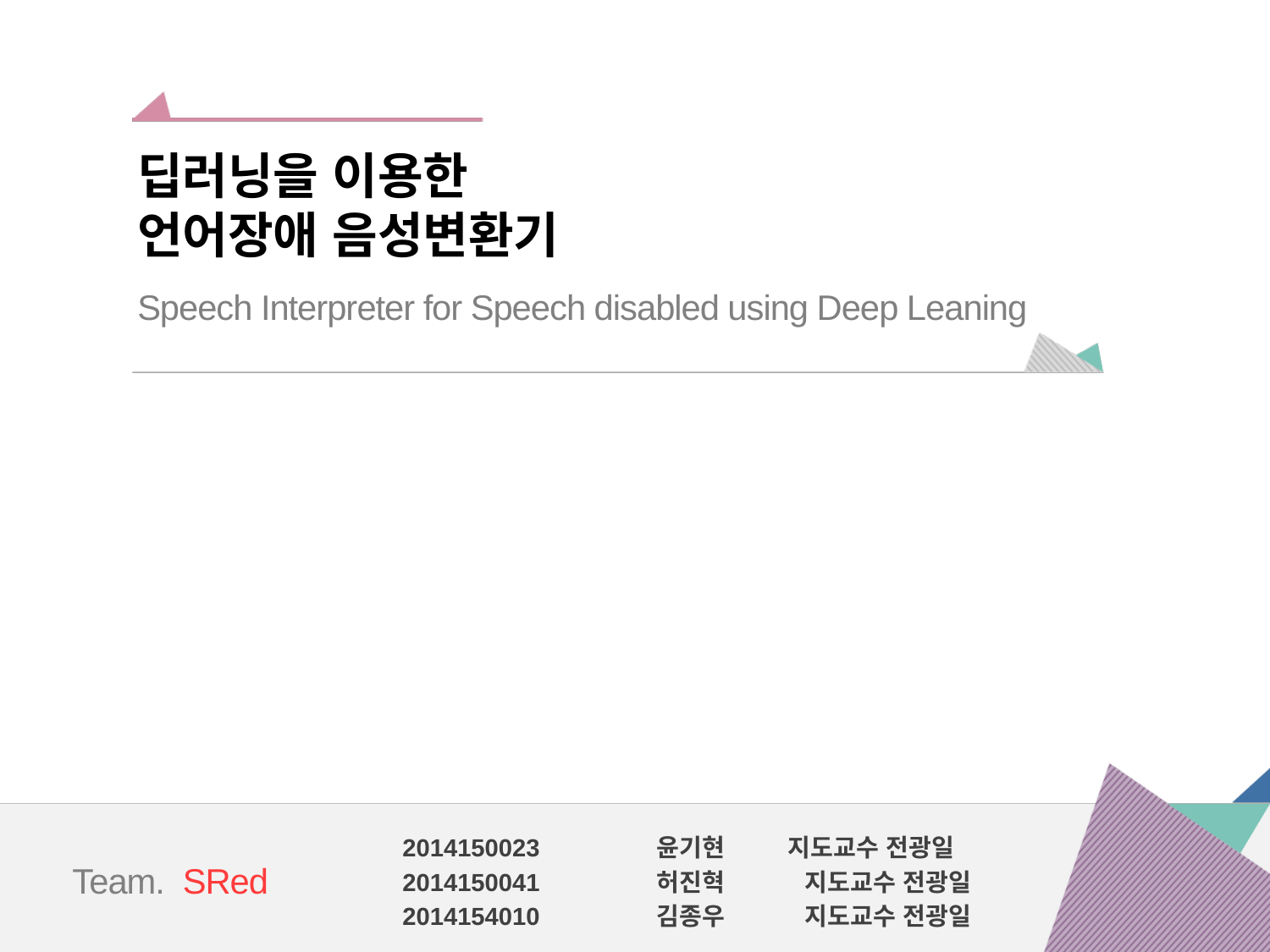

딥러닝을 이용한
언어장애 음성변환기

Speech Interpreter for Speech disabled using Deep Leaning
Team.  SRed
2014150023	윤기현         지도교수 전광일
2014150041	허진혁	   지도교수 전광일
2014154010	김종우 	   지도교수 전광일